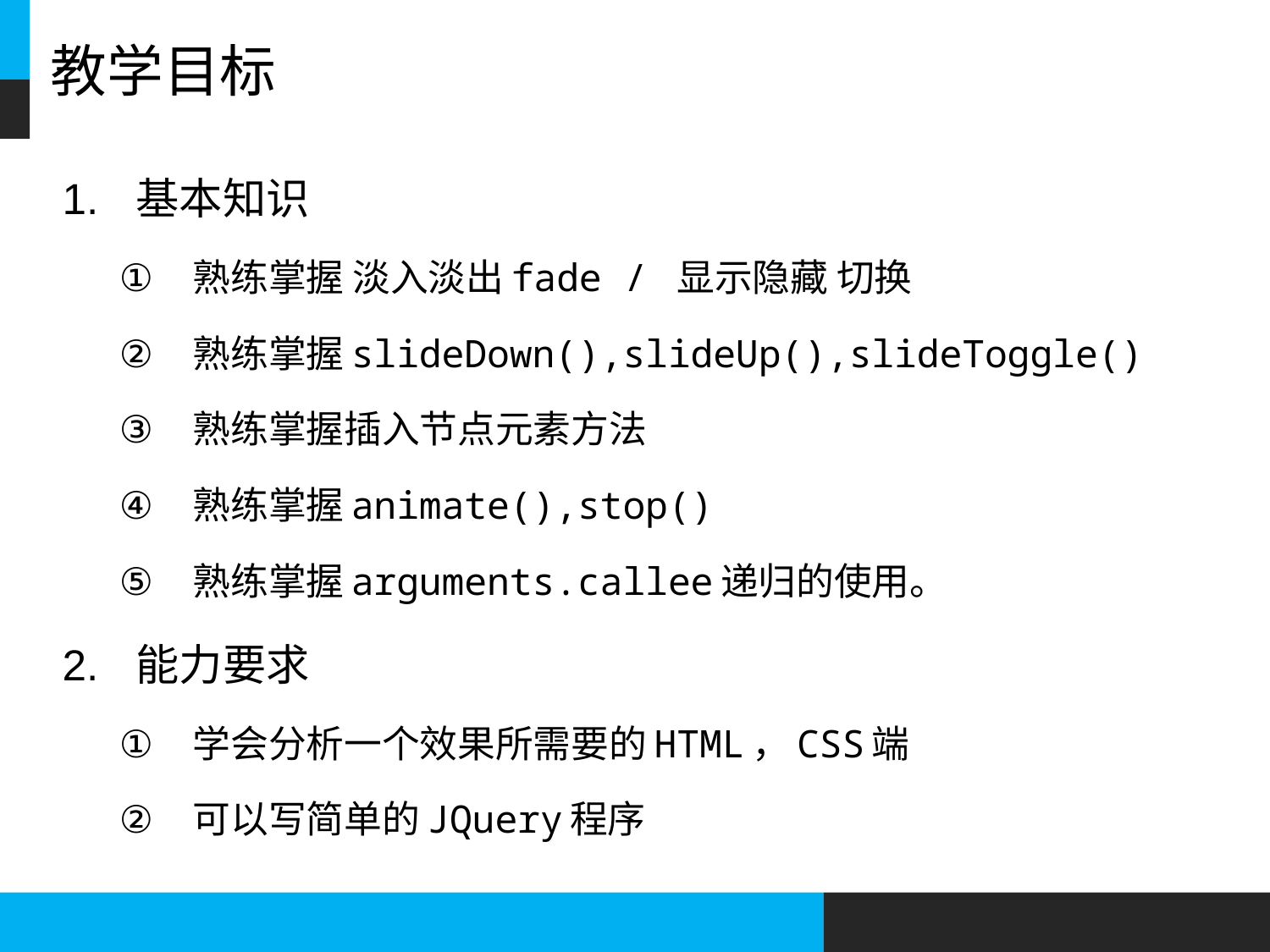

# 教学目标
基本知识
熟练掌握 淡入淡出fade / 显示隐藏 切换
熟练掌握slideDown(),slideUp(),slideToggle()
熟练掌握插入节点元素方法
熟练掌握animate(),stop()
熟练掌握arguments.callee递归的使用。
能力要求
学会分析一个效果所需要的HTML，CSS端
可以写简单的JQuery程序